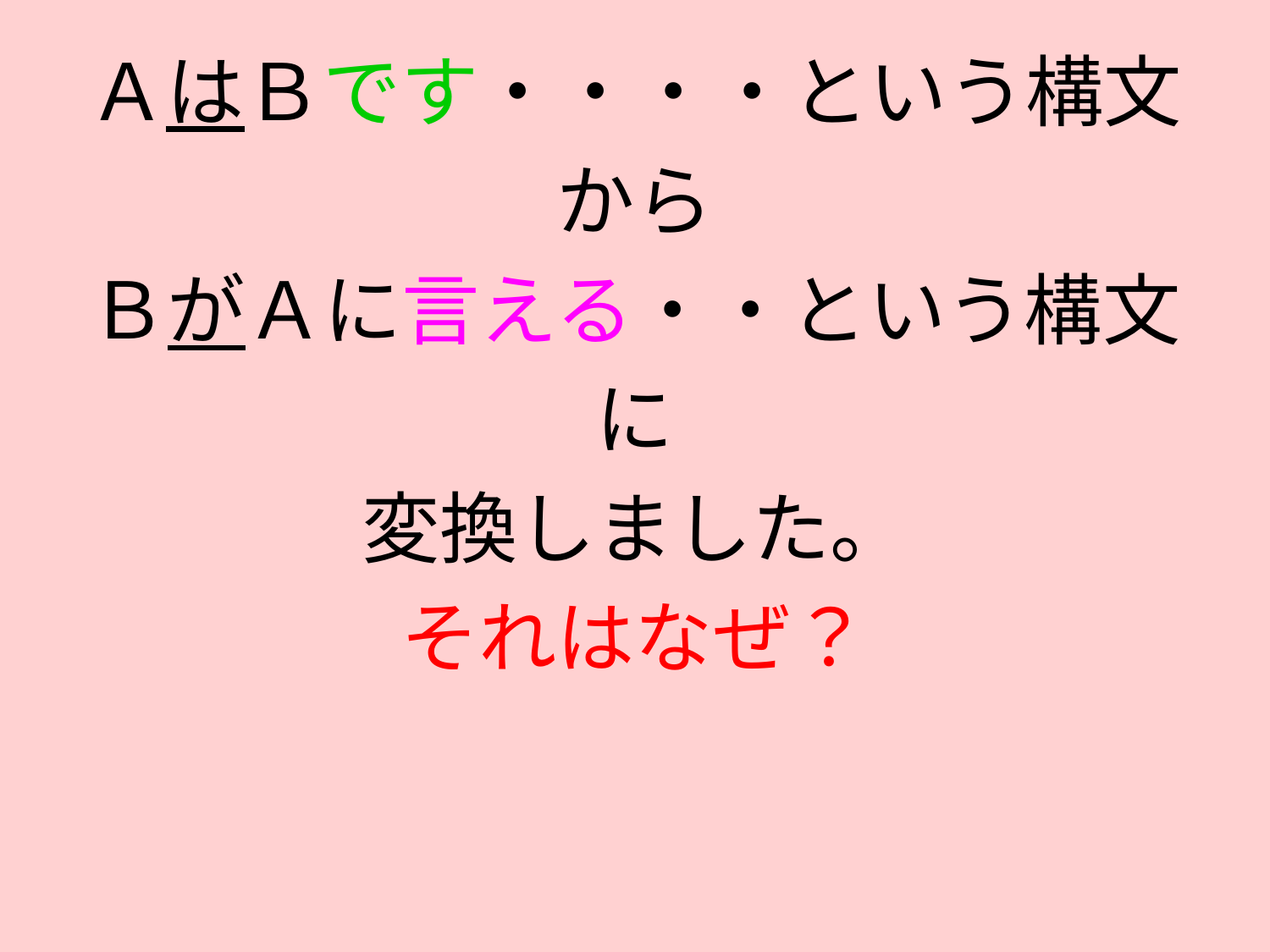

ＡはＢです・・・・という構文
から
ＢがＡに言える・・という構文
に
変換しました。
それはなぜ？